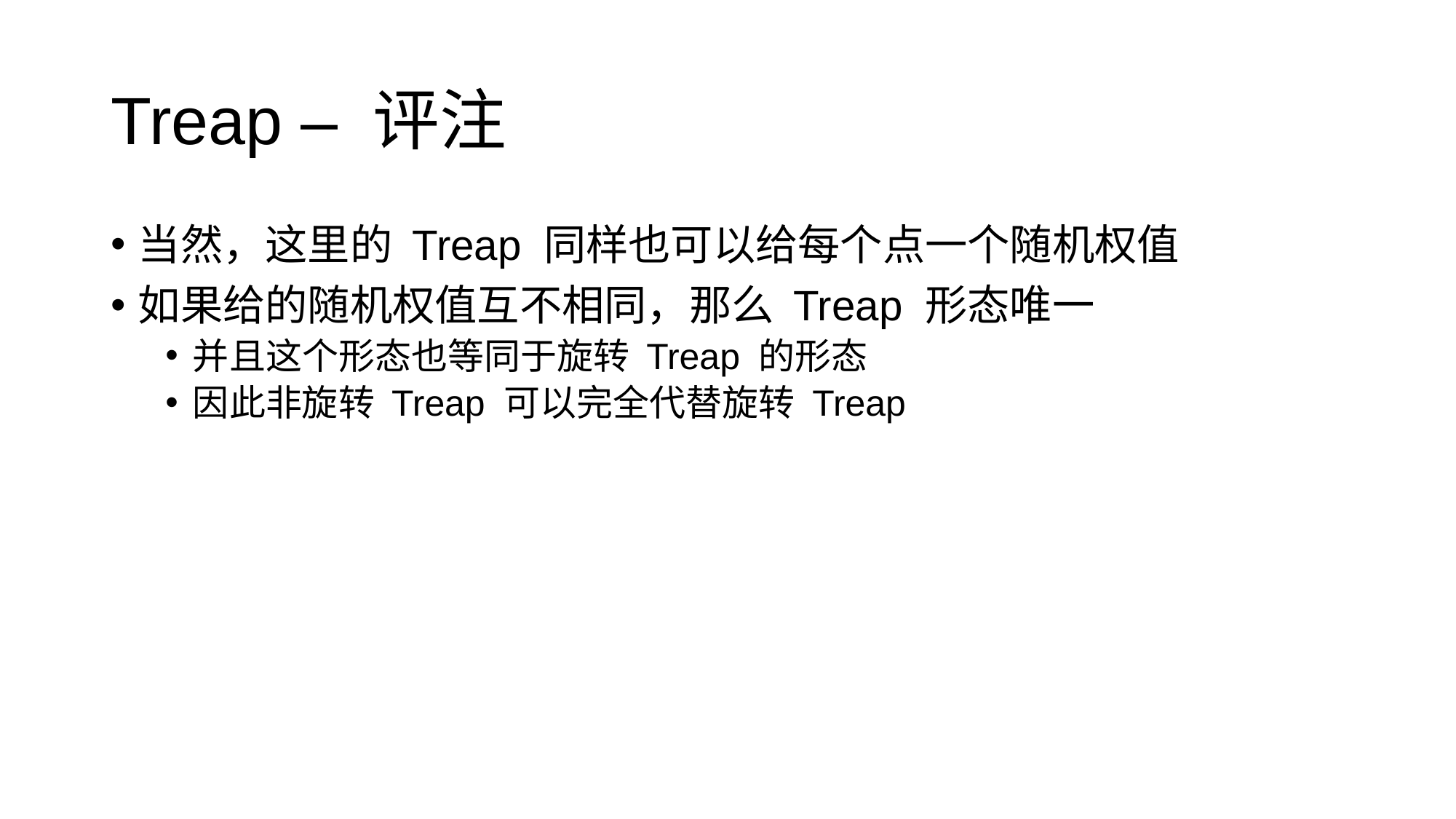

# Treap – 评注
当然，这里的 Treap 同样也可以给每个点一个随机权值
如果给的随机权值互不相同，那么 Treap 形态唯一
并且这个形态也等同于旋转 Treap 的形态
因此非旋转 Treap 可以完全代替旋转 Treap